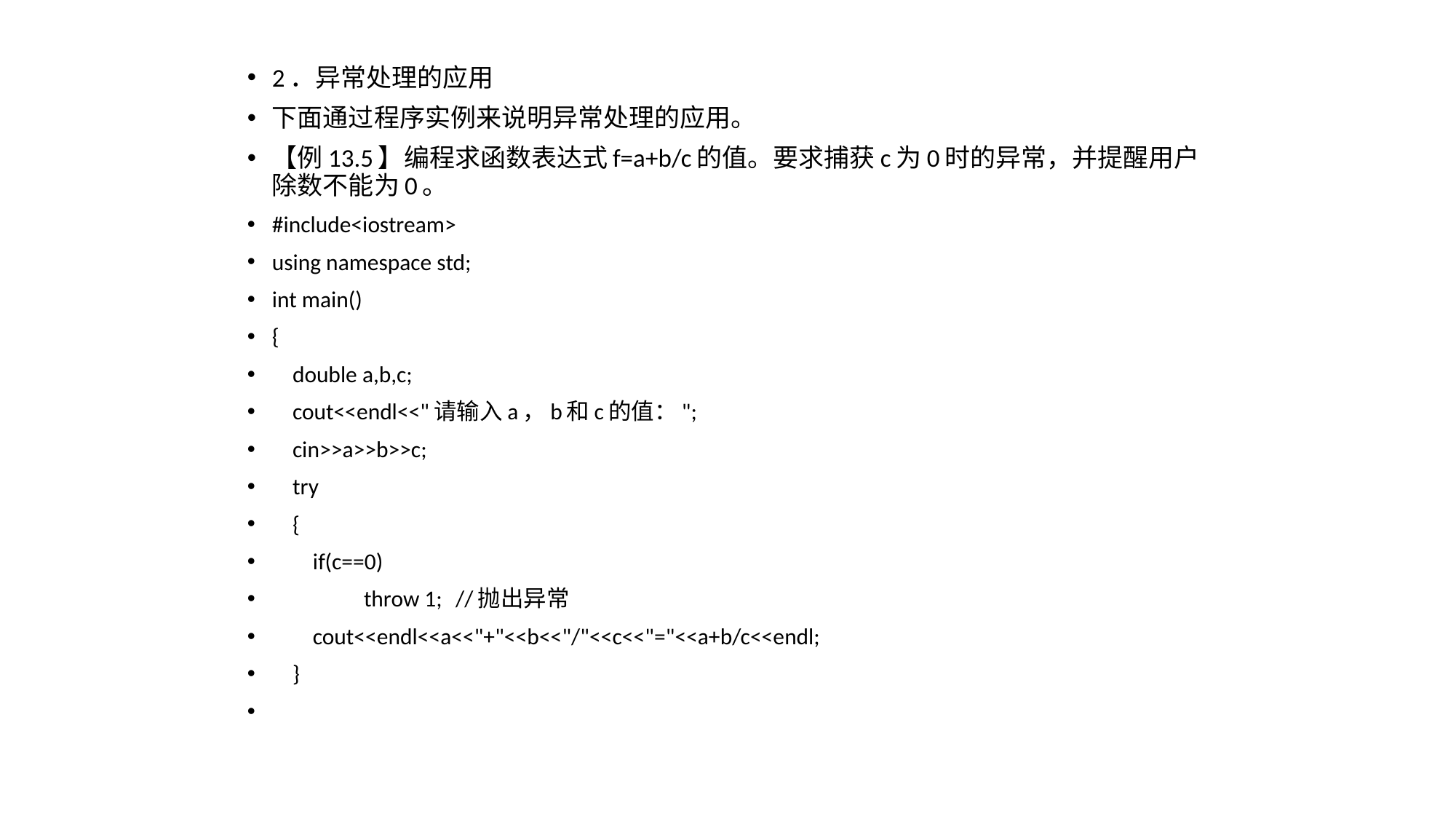

2．异常处理的应用
下面通过程序实例来说明异常处理的应用。
【例13.5】编程求函数表达式f=a+b/c的值。要求捕获c为0时的异常，并提醒用户除数不能为0。
#include<iostream>
using namespace std;
int main()
{
    double a,b,c;
    cout<<endl<<"请输入a，b和c的值：";
    cin>>a>>b>>c;
    try
    {
        if(c==0)
			throw 1;		//抛出异常
        cout<<endl<<a<<"+"<<b<<"/"<<c<<"="<<a+b/c<<endl;
    }